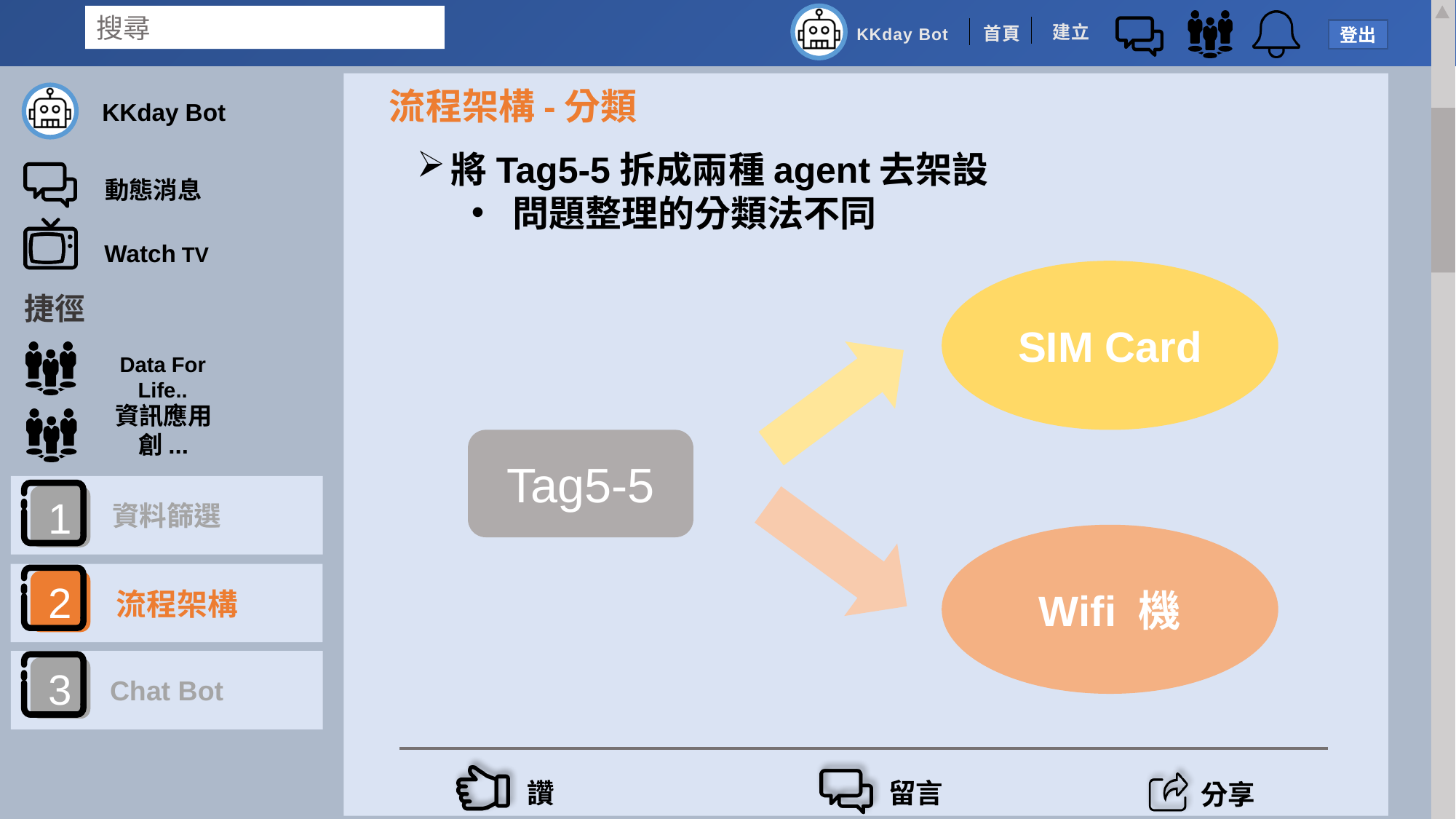

流程架構-分類

將Tag5-5拆成兩種agent去架設
問題整理的分類法不同
SIM Card

Tag5-5

Wifi 機
資料篩選

1
  流程架構

2
Chat Bot

3